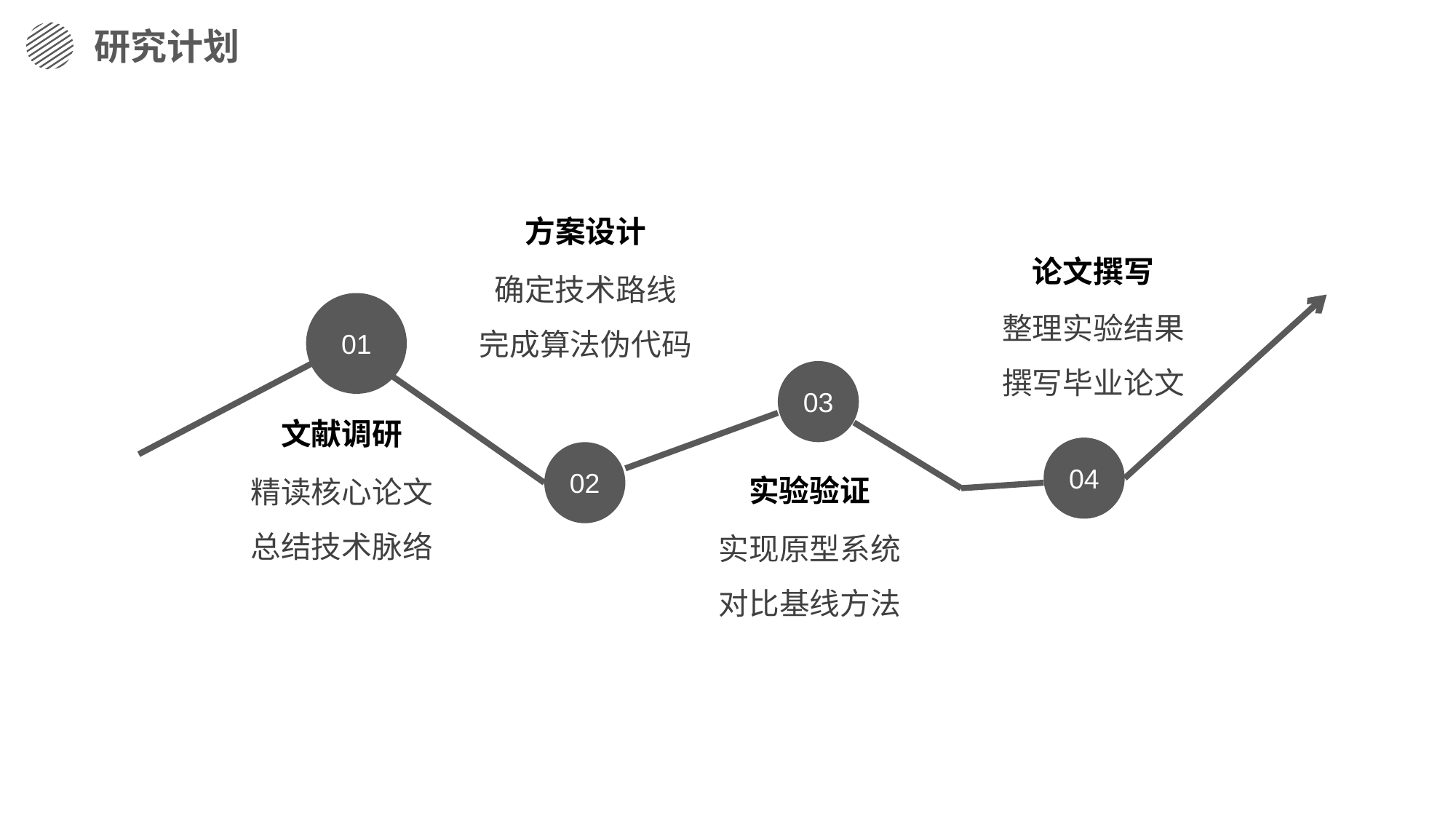

研究计划
方案设计
确定技术路线
完成算法伪代码
论文撰写
整理实验结果
撰写毕业论文
01
03
04
02
文献调研
精读核心论文
总结技术脉络
实验验证
实现原型系统
对比基线方法